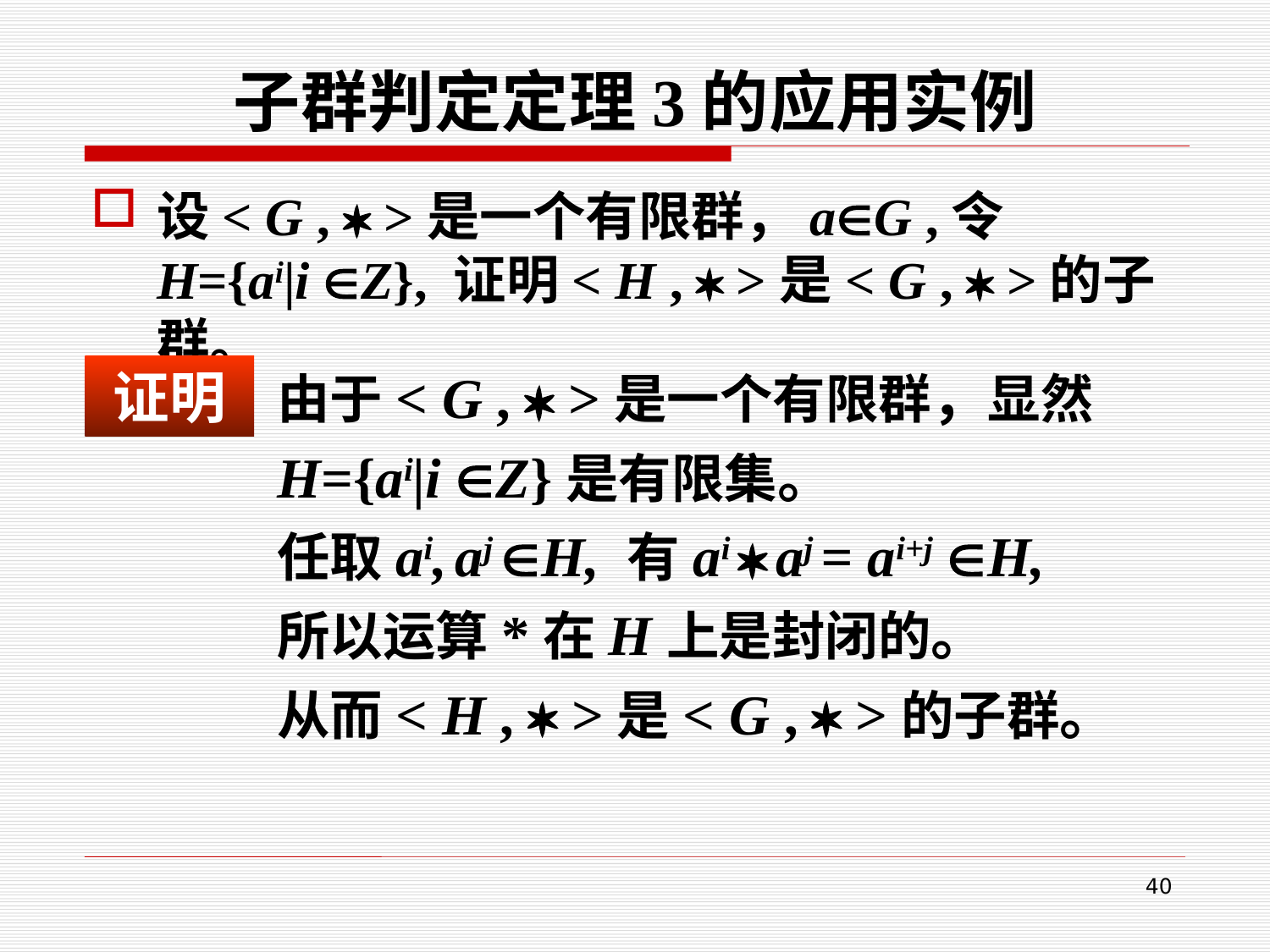

# 子群判定定理3的应用实例
设< G , ∗ >是一个有限群，a∈G ,令
H={ai|i ∈Z}, 证明< H , ∗ >是< G , ∗ >的子群。

证明
由于< G , ∗ >是一个有限群，显然
H={ai|i ∈Z}是有限集。
任取ai, aj ∈H, 有ai ∗ aj = ai+j ∈H,
所以运算*在H上是封闭的。
从而< H , ∗ >是< G , ∗ >的子群。
40